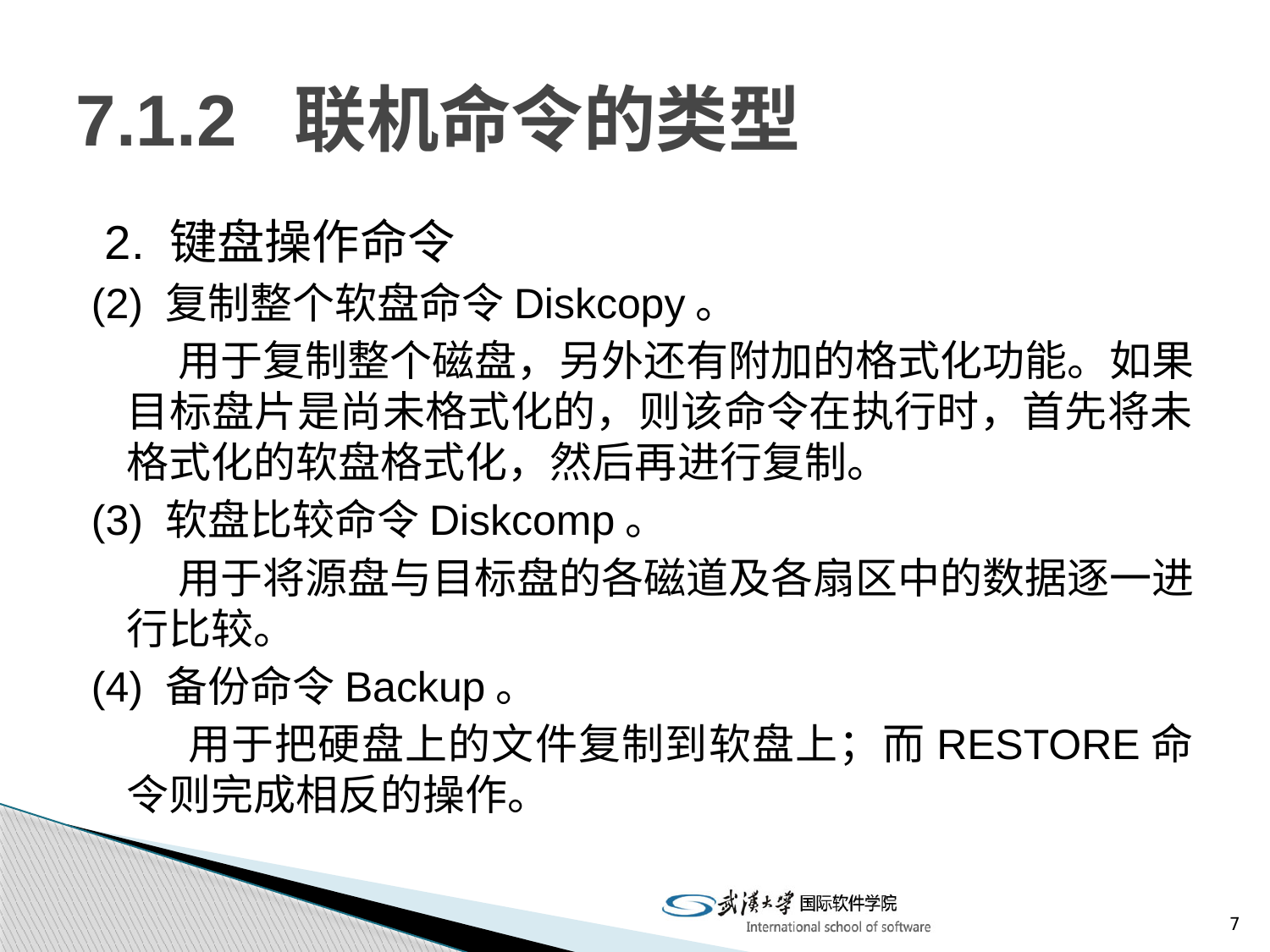

# 7.1.2  联机命令的类型
 2. 键盘操作命令
(2) 复制整个软盘命令Diskcopy。
        用于复制整个磁盘，另外还有附加的格式化功能。如果目标盘片是尚未格式化的，则该命令在执行时，首先将未格式化的软盘格式化，然后再进行复制。
(3) 软盘比较命令Diskcomp。
        用于将源盘与目标盘的各磁道及各扇区中的数据逐一进行比较。
(4) 备份命令Backup。
        用于把硬盘上的文件复制到软盘上；而RESTORE命令则完成相反的操作。
7